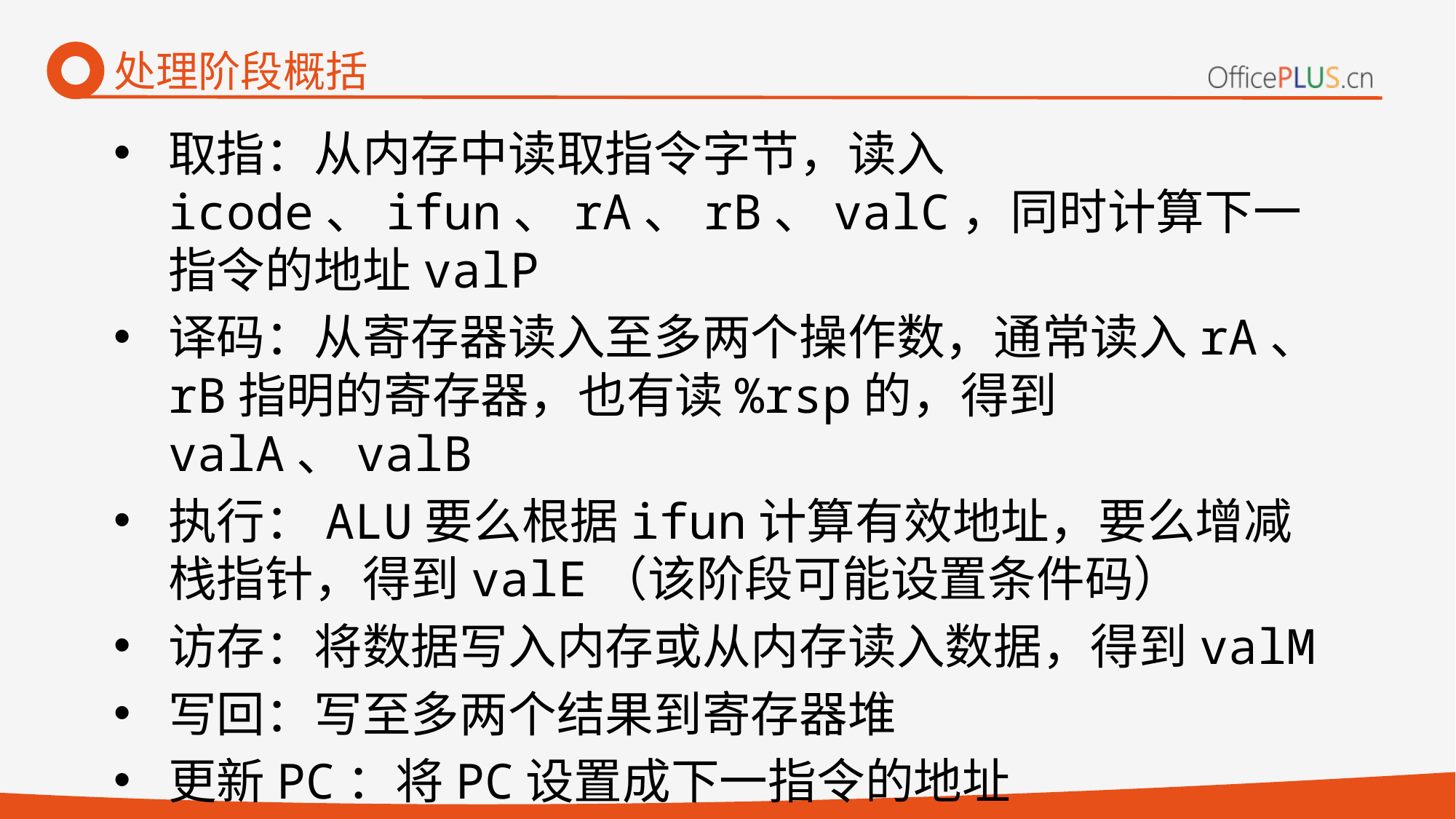

# 处理阶段概括
取指：从内存中读取指令字节，读入icode、ifun、rA、rB、valC，同时计算下一指令的地址valP
译码：从寄存器读入至多两个操作数，通常读入rA、rB指明的寄存器，也有读%rsp的，得到valA、valB
执行：ALU要么根据ifun计算有效地址，要么增减栈指针，得到valE（该阶段可能设置条件码）
访存：将数据写入内存或从内存读入数据，得到valM
写回：写至多两个结果到寄存器堆
更新PC：将PC设置成下一指令的地址